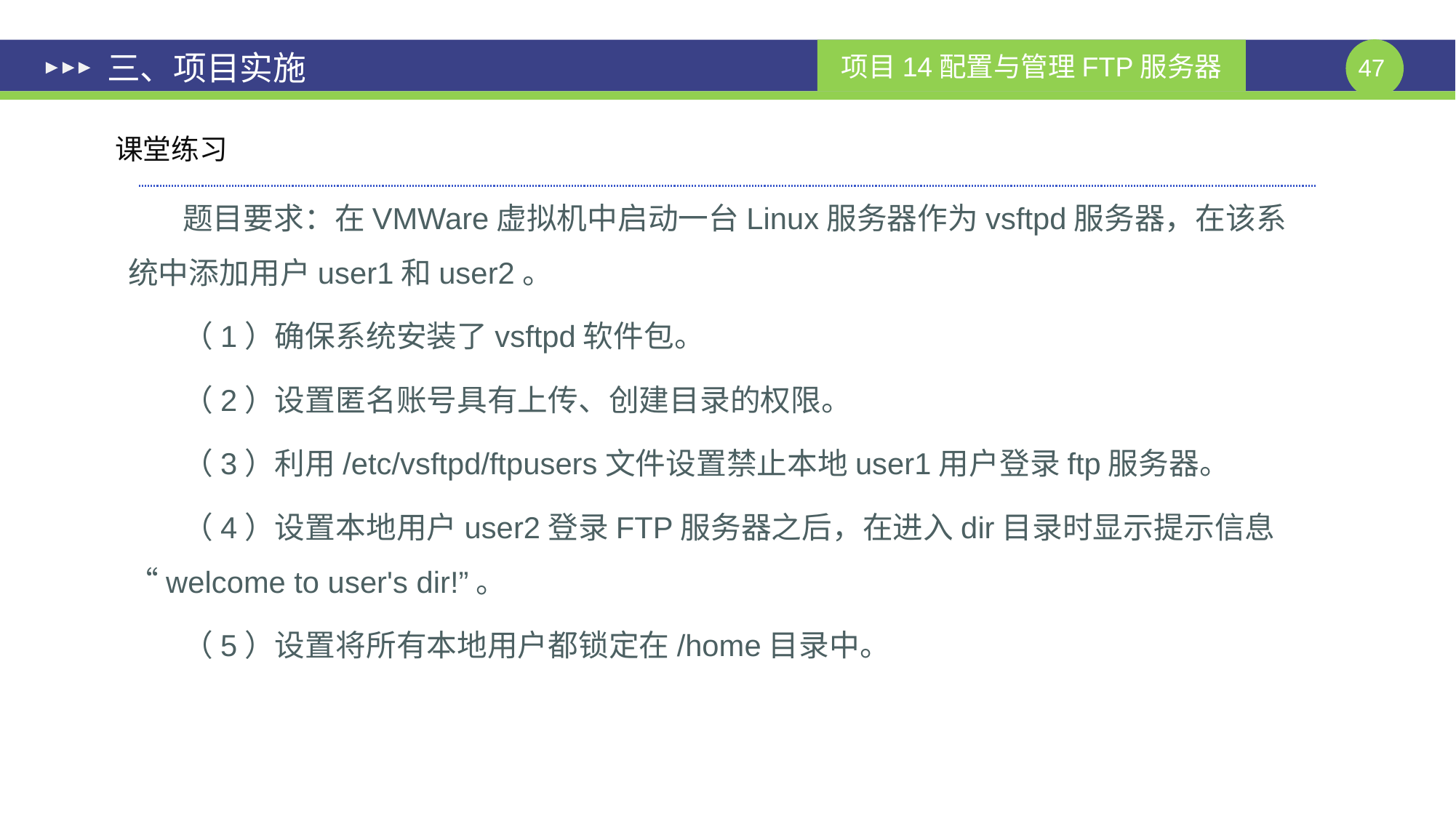

# 三、项目实施
课堂练习
题目要求：在VMWare虚拟机中启动一台Linux服务器作为vsftpd服务器，在该系统中添加用户user1和user2。
（1）确保系统安装了vsftpd软件包。
（2）设置匿名账号具有上传、创建目录的权限。
（3）利用/etc/vsftpd/ftpusers文件设置禁止本地user1用户登录ftp服务器。
（4）设置本地用户user2登录FTP服务器之后，在进入dir目录时显示提示信息“welcome to user's dir!”。
（5）设置将所有本地用户都锁定在/home目录中。